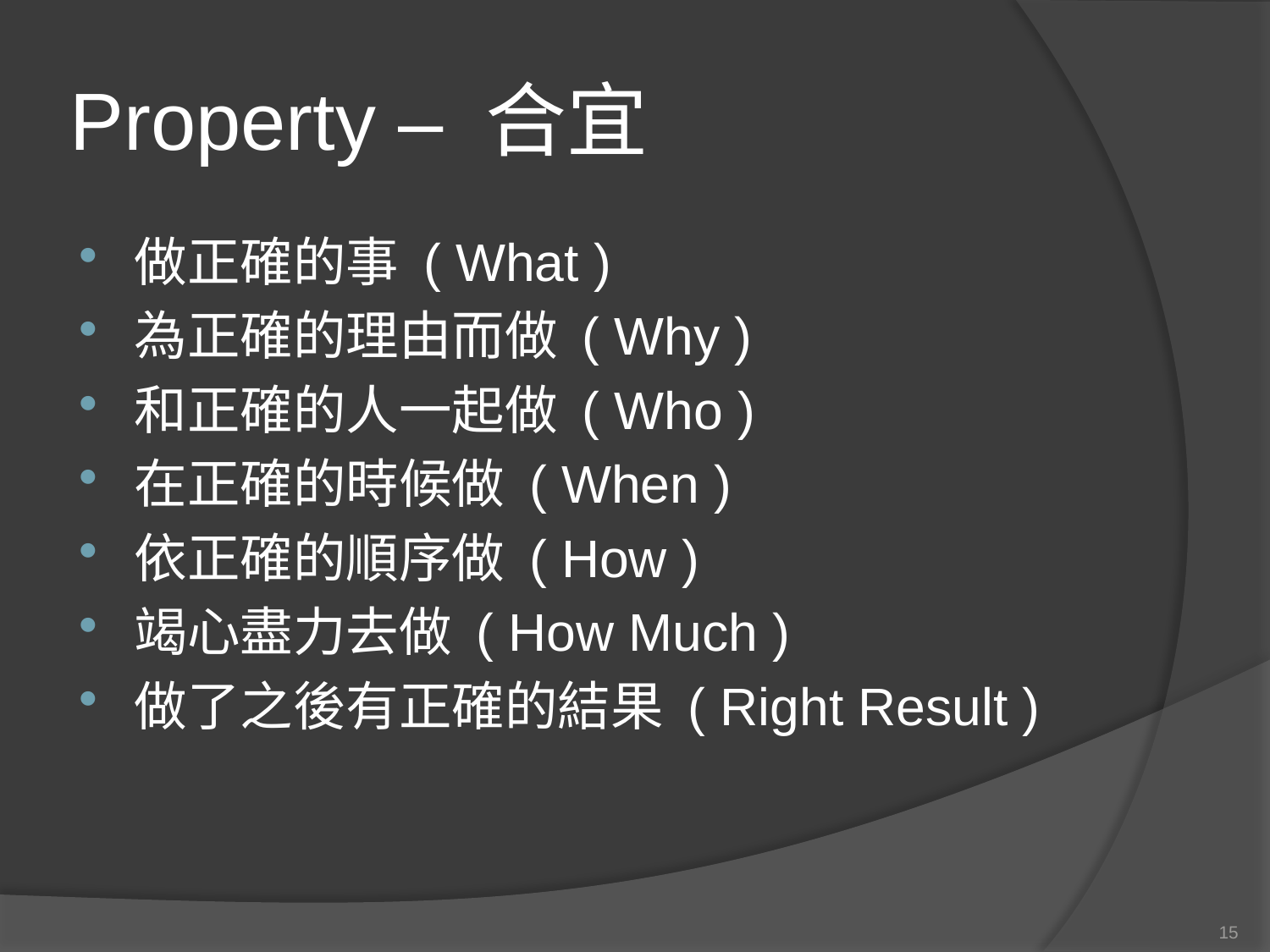

# Property – 合宜
做正確的事 ( What )
為正確的理由而做 ( Why )
和正確的人一起做 ( Who )
在正確的時候做 ( When )
依正確的順序做 ( How )
竭心盡力去做 ( How Much )
做了之後有正確的結果 ( Right Result )

15